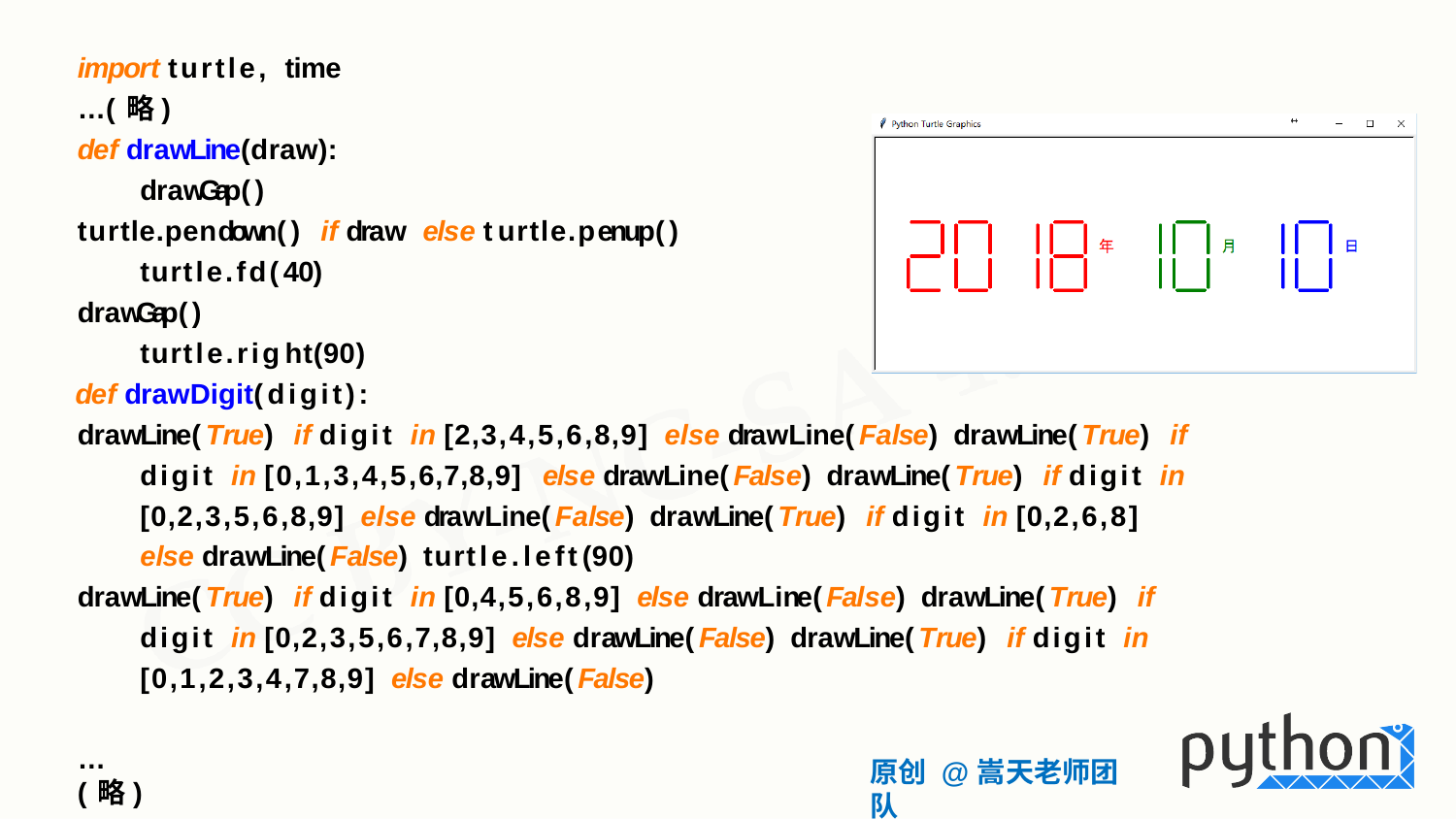

import turtle,  time
…(略)
def drawLine(draw): drawGap()
turtle.pendown()  if draw  else turtle.penup() turtle.fd(40)
drawGap() turtle.right(90)
def drawDigit(digit):
drawLine(True)  if digit  in [2,3,4,5,6,8,9]  else drawLine(False) drawLine(True)  if digit  in [0,1,3,4,5,6,7,8,9]  else drawLine(False) drawLine(True)  if digit  in [0,2,3,5,6,8,9]  else drawLine(False) drawLine(True)  if digit  in [0,2,6,8]  else drawLine(False) turtle.left(90)
drawLine(True)  if digit  in [0,4,5,6,8,9]  else drawLine(False) drawLine(True)  if digit  in [0,2,3,5,6,7,8,9]  else drawLine(False) drawLine(True)  if digit  in [0,1,2,3,4,7,8,9]  else drawLine(False)

…(略)
原创 @嵩天老师团队